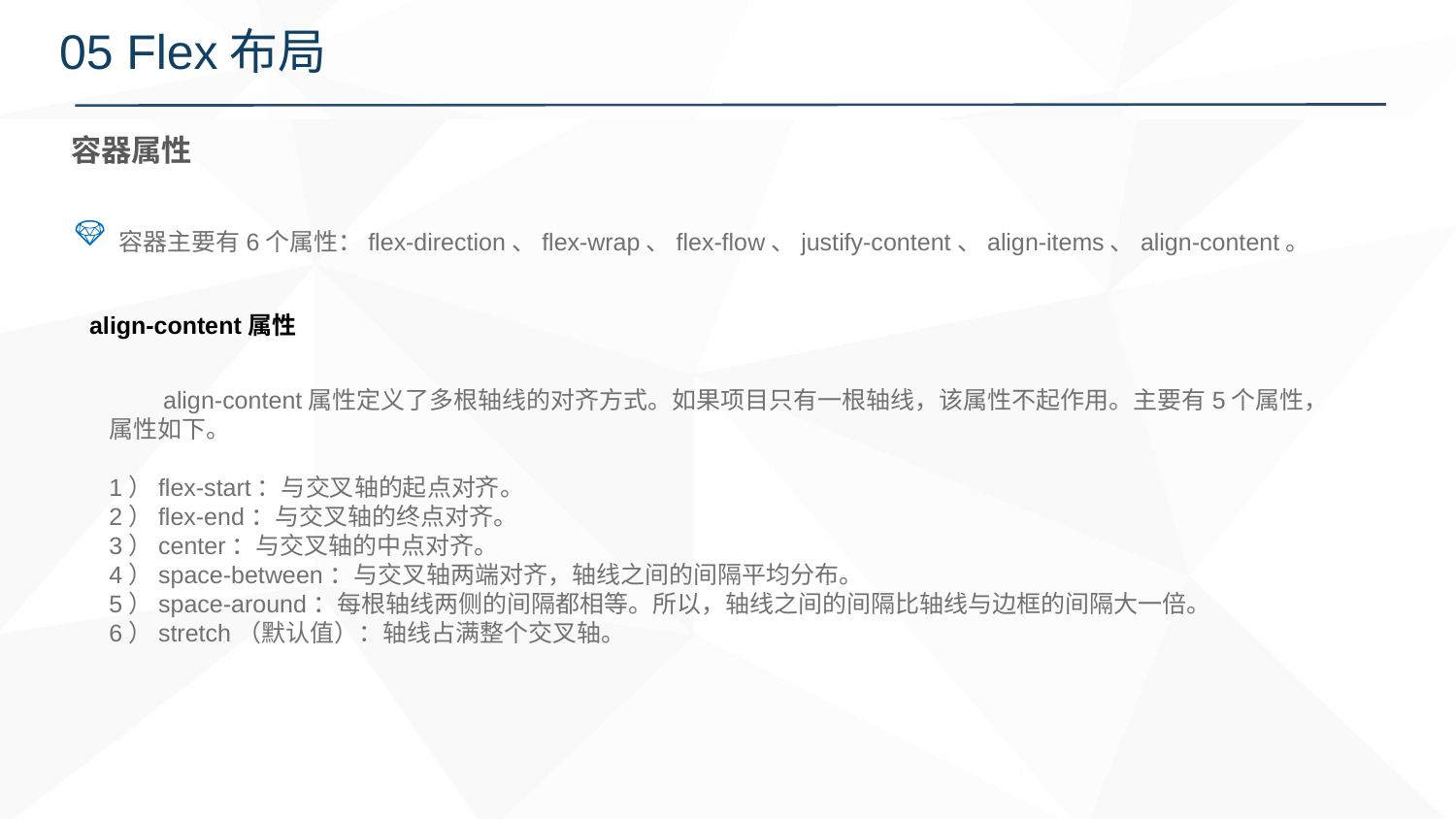

# 05 Flex布局
容器属性
容器主要有6个属性：flex-direction、flex-wrap、flex-flow、justify-content、align-items、align-content。

align-content属性
        align-content属性定义了多根轴线的对齐方式。如果项目只有一根轴线，该属性不起作用。主要有5个属性，属性如下。

1）flex-start：与交叉轴的起点对齐。
2）flex-end：与交叉轴的终点对齐。
3）center：与交叉轴的中点对齐。
4）space-between：与交叉轴两端对齐，轴线之间的间隔平均分布。
5）space-around：每根轴线两侧的间隔都相等。所以，轴线之间的间隔比轴线与边框的间隔大一倍。
6）stretch（默认值）：轴线占满整个交叉轴。